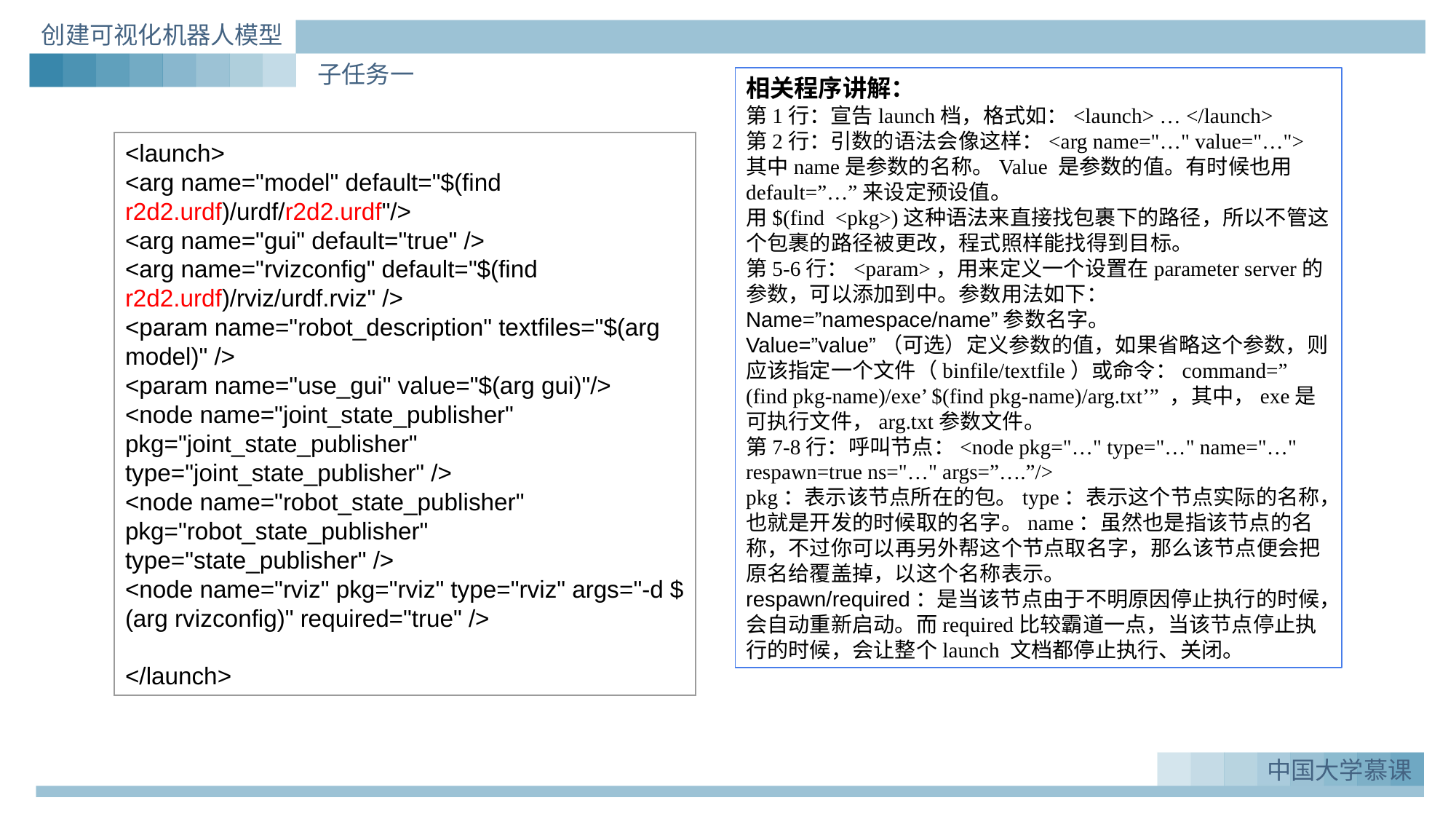

创建可视化机器人模型
子任务一
相关程序讲解：
第1行：宣告launch档，格式如：<launch> … </launch>第2行：引数的语法会像这样：<arg name="…" value="…">其中name是参数的名称。Value 是参数的值。有时候也用default=”…”来设定预设值。用$(find  <pkg>)这种语法来直接找包裹下的路径，所以不管这个包裹的路径被更改，程式照样能找得到目标。第5-6行：<param>，用来定义一个设置在parameter server的参数，可以添加到中。参数用法如下：Name=”namespace/name”参数名字。Value=”value”（可选）定义参数的值，如果省略这个参数，则应该指定一个文件（binfile/textfile）或命令：command=” (find pkg-name)/exe’ $(find pkg-name)/arg.txt’” ，其中，exe是可执行文件，arg.txt参数文件。第7-8行：呼叫节点：<node pkg="…" type="…" name="…" respawn=true ns="…" args=”….”/>   pkg：表示该节点所在的包。type：表示这个节点实际的名称，也就是开发的时候取的名字。name：虽然也是指该节点的名称，不过你可以再另外帮这个节点取名字，那么该节点便会把原名给覆盖掉，以这个名称表示。respawn/required：是当该节点由于不明原因停止执行的时候，会自动重新启动。而required比较霸道一点，当该节点停止执行的时候，会让整个launch 文档都停止执行、关闭。
<launch><arg name="model" default="$(find r2d2.urdf)/urdf/r2d2.urdf"/><arg name="gui" default="true" /><arg name="rvizconfig" default="$(find r2d2.urdf)/rviz/urdf.rviz" /><param name="robot_description" textfiles="$(arg model)" /><param name="use_gui" value="$(arg gui)"/><node name="joint_state_publisher" pkg="joint_state_publisher" type="joint_state_publisher" /><node name="robot_state_publisher" pkg="robot_state_publisher" type="state_publisher" /><node name="rviz" pkg="rviz" type="rviz" args="-d $(arg rvizconfig)" required="true" /> </launch>
中国大学慕课